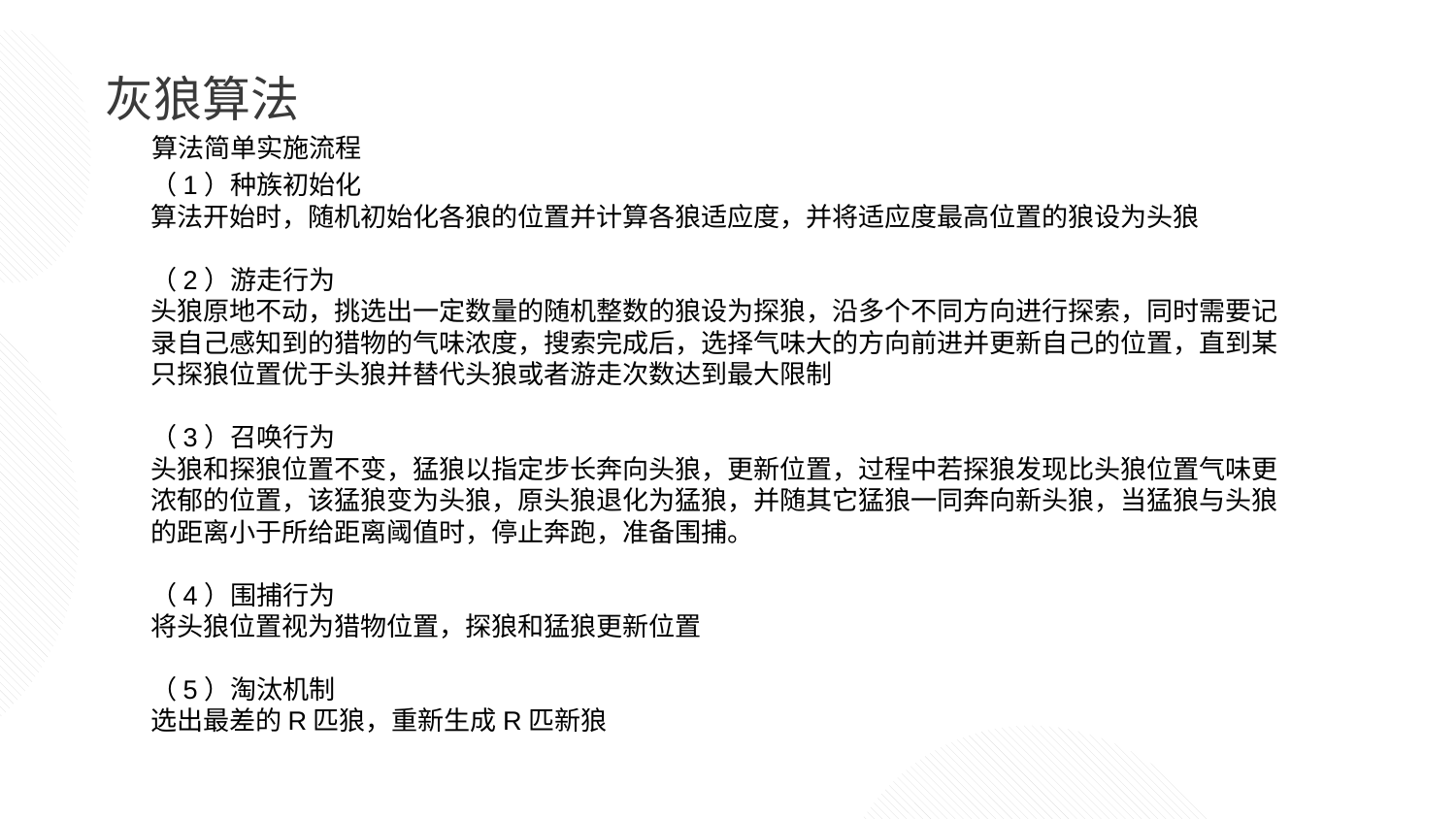

灰狼算法
算法简单实施流程
（1）种族初始化
算法开始时，随机初始化各狼的位置并计算各狼适应度，并将适应度最高位置的狼设为头狼

（2）游走行为
头狼原地不动，挑选出一定数量的随机整数的狼设为探狼，沿多个不同方向进行探索，同时需要记录自己感知到的猎物的气味浓度，搜索完成后，选择气味大的方向前进并更新自己的位置，直到某只探狼位置优于头狼并替代头狼或者游走次数达到最大限制

（3）召唤行为
头狼和探狼位置不变，猛狼以指定步长奔向头狼，更新位置，过程中若探狼发现比头狼位置气味更浓郁的位置，该猛狼变为头狼，原头狼退化为猛狼，并随其它猛狼一同奔向新头狼，当猛狼与头狼的距离小于所给距离阈值时，停止奔跑，准备围捕。

（4）围捕行为
将头狼位置视为猎物位置，探狼和猛狼更新位置

（5）淘汰机制
选出最差的R匹狼，重新生成R匹新狼